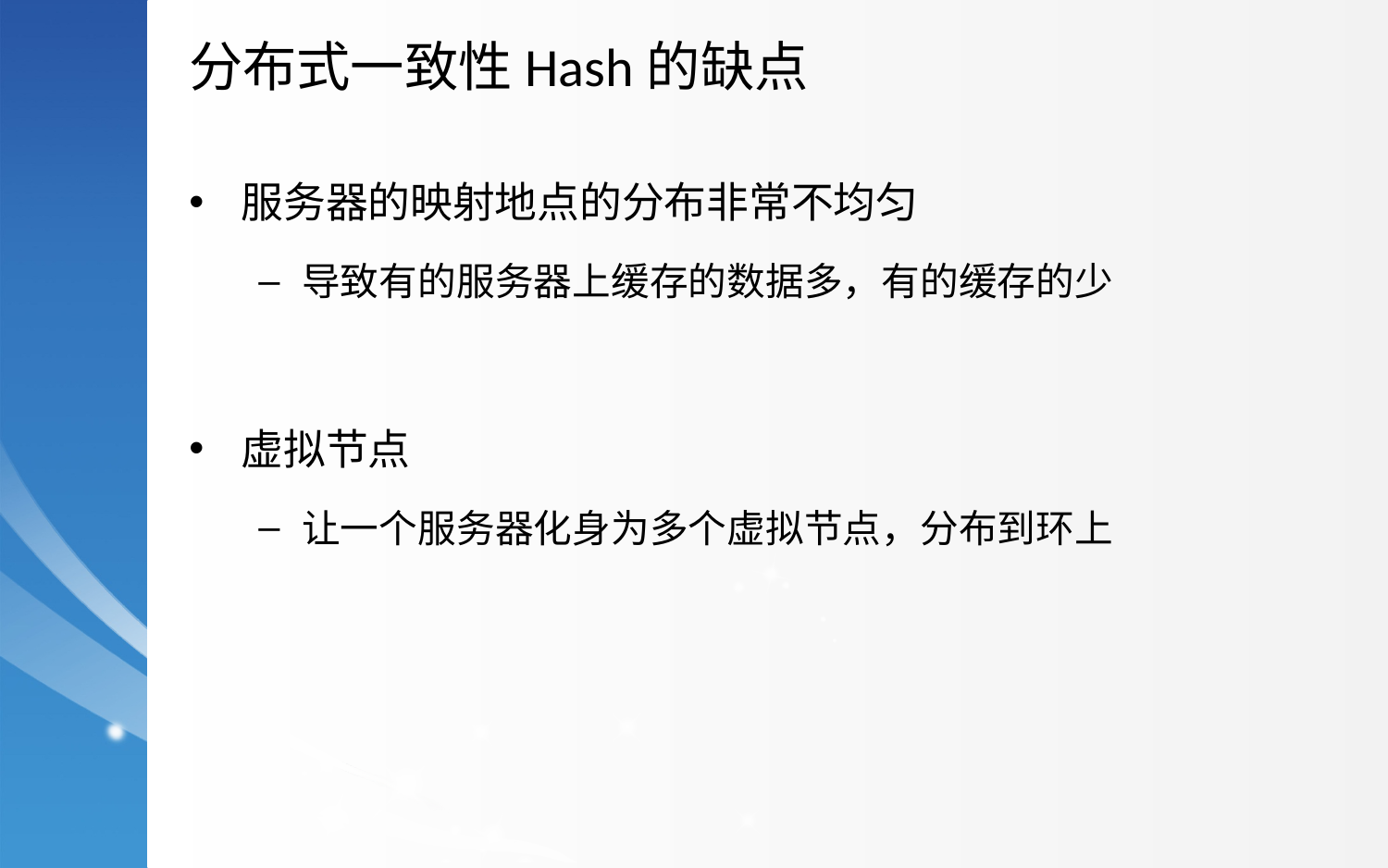

分布式一致性Hash的缺点

服务器的映射地点的分布非常不均匀
导致有的服务器上缓存的数据多，有的缓存的少

虚拟节点
让一个服务器化身为多个虚拟节点，分布到环上